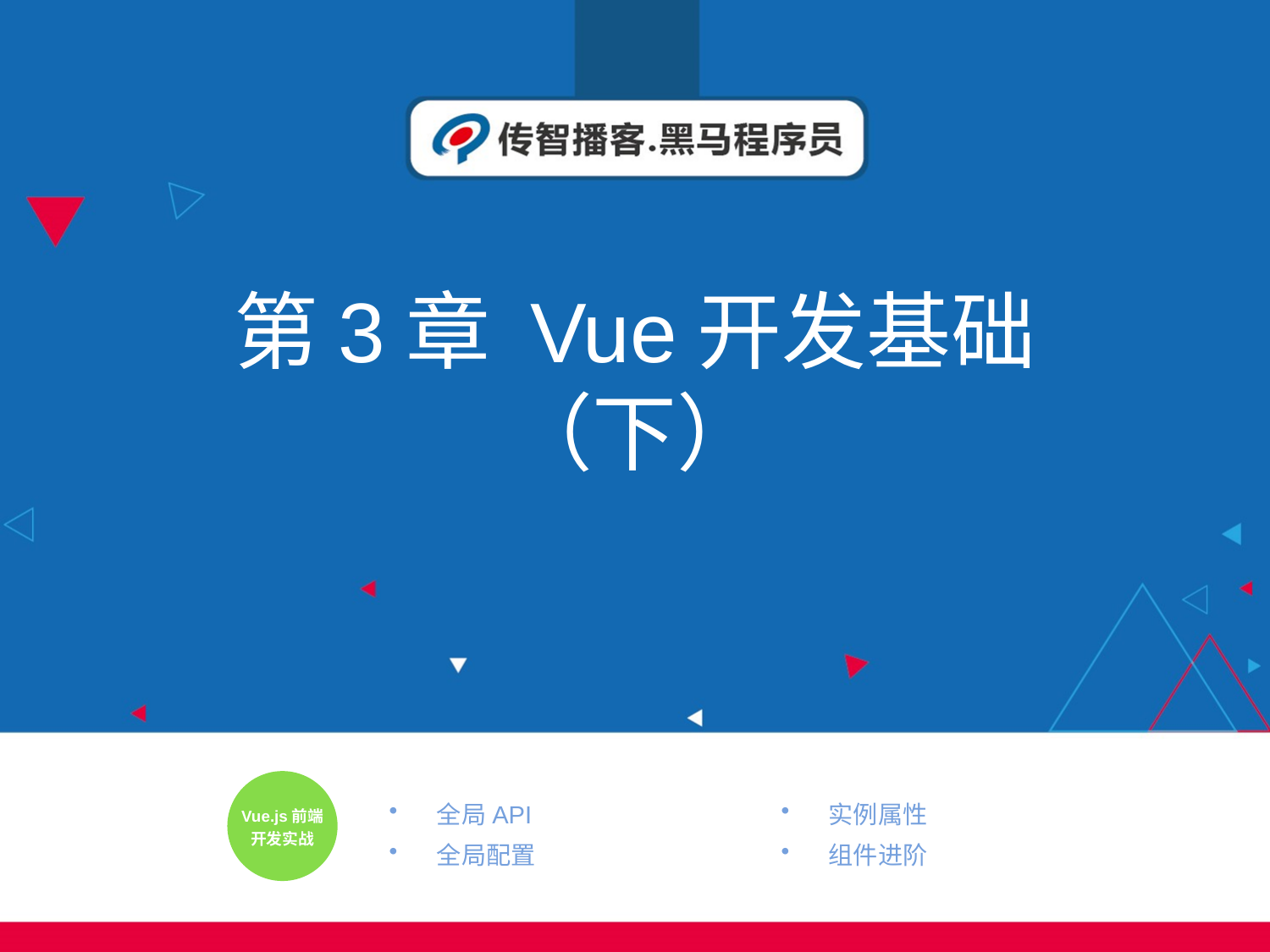

# 第3章 Vue开发基础（下）
全局API
全局配置
实例属性
组件进阶